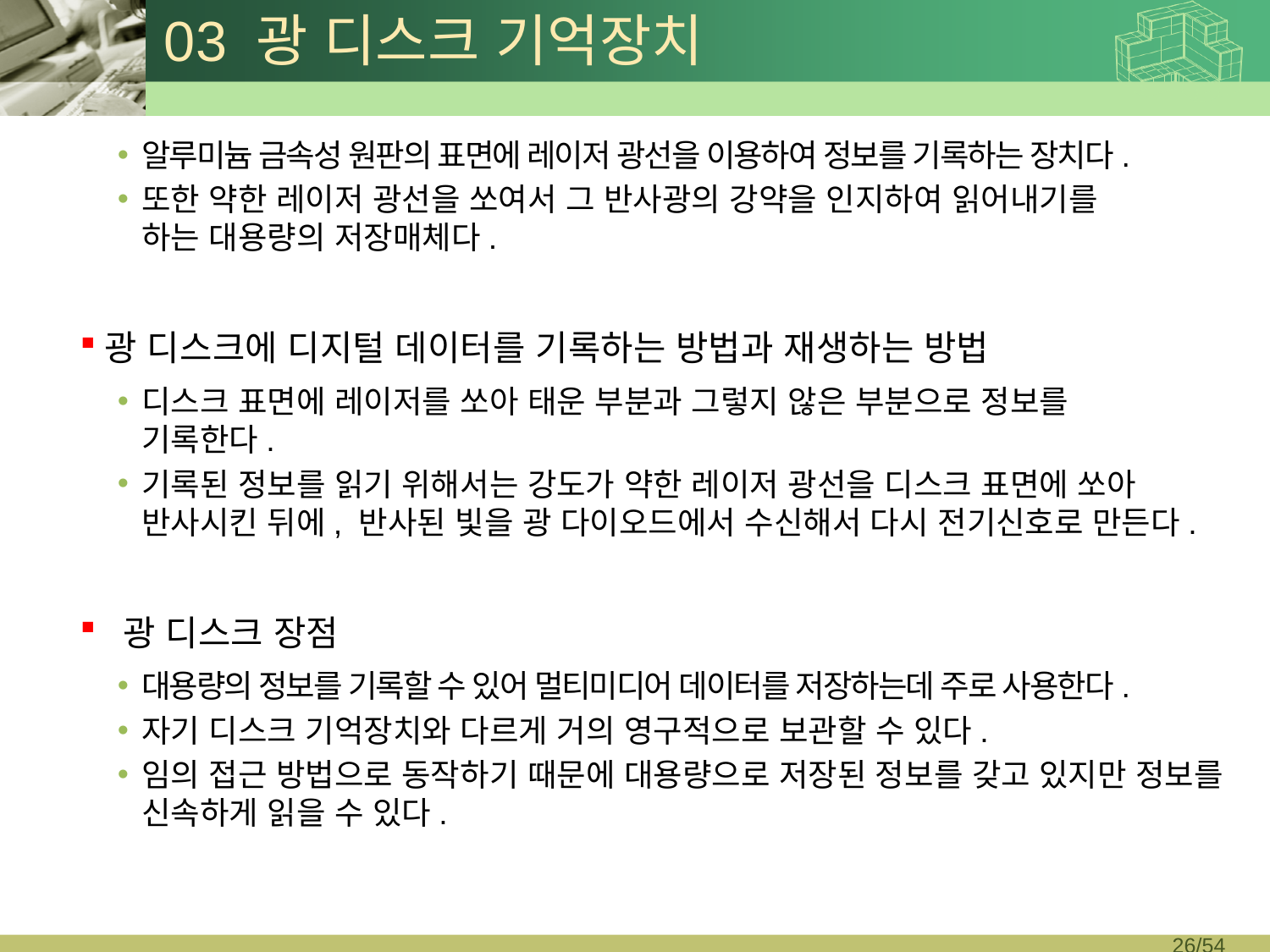

# 03 광 디스크 기억장치
알루미늄 금속성 원판의 표면에 레이저 광선을 이용하여 정보를 기록하는 장치다.
또한 약한 레이저 광선을 쏘여서 그 반사광의 강약을 인지하여 읽어내기를
하는 대용량의 저장매체다.

광 디스크에 디지털 데이터를 기록하는 방법과 재생하는 방법
디스크 표면에 레이저를 쏘아 태운 부분과 그렇지 않은 부분으로 정보를
기록한다.
기록된 정보를 읽기 위해서는 강도가 약한 레이저 광선을 디스크 표면에 쏘아 반사시킨 뒤에, 반사된 빛을 광 다이오드에서 수신해서 다시 전기신호로 만든다.

 광 디스크 장점
대용량의 정보를 기록할 수 있어 멀티미디어 데이터를 저장하는데 주로 사용한다.
자기 디스크 기억장치와 다르게 거의 영구적으로 보관할 수 있다.
임의 접근 방법으로 동작하기 때문에 대용량으로 저장된 정보를 갖고 있지만 정보를 신속하게 읽을 수 있다.